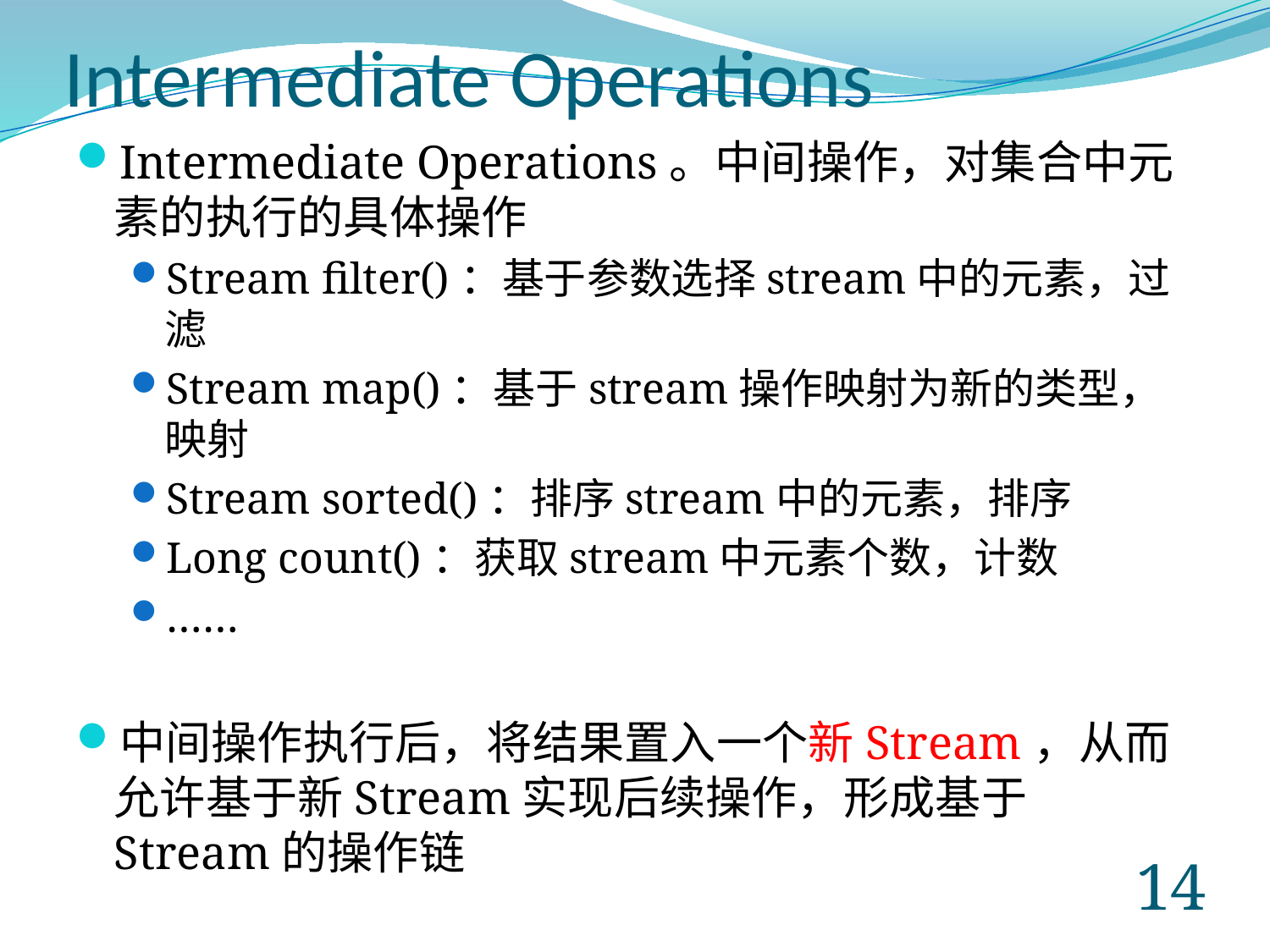

# Intermediate Operations
Intermediate Operations。中间操作，对集合中元素的执行的具体操作
Stream filter()：基于参数选择stream中的元素，过滤
Stream map()：基于stream操作映射为新的类型，映射
Stream sorted()：排序stream中的元素，排序
Long count()：获取stream中元素个数，计数
……

中间操作执行后，将结果置入一个新Stream，从而允许基于新Stream实现后续操作，形成基于Stream的操作链

14